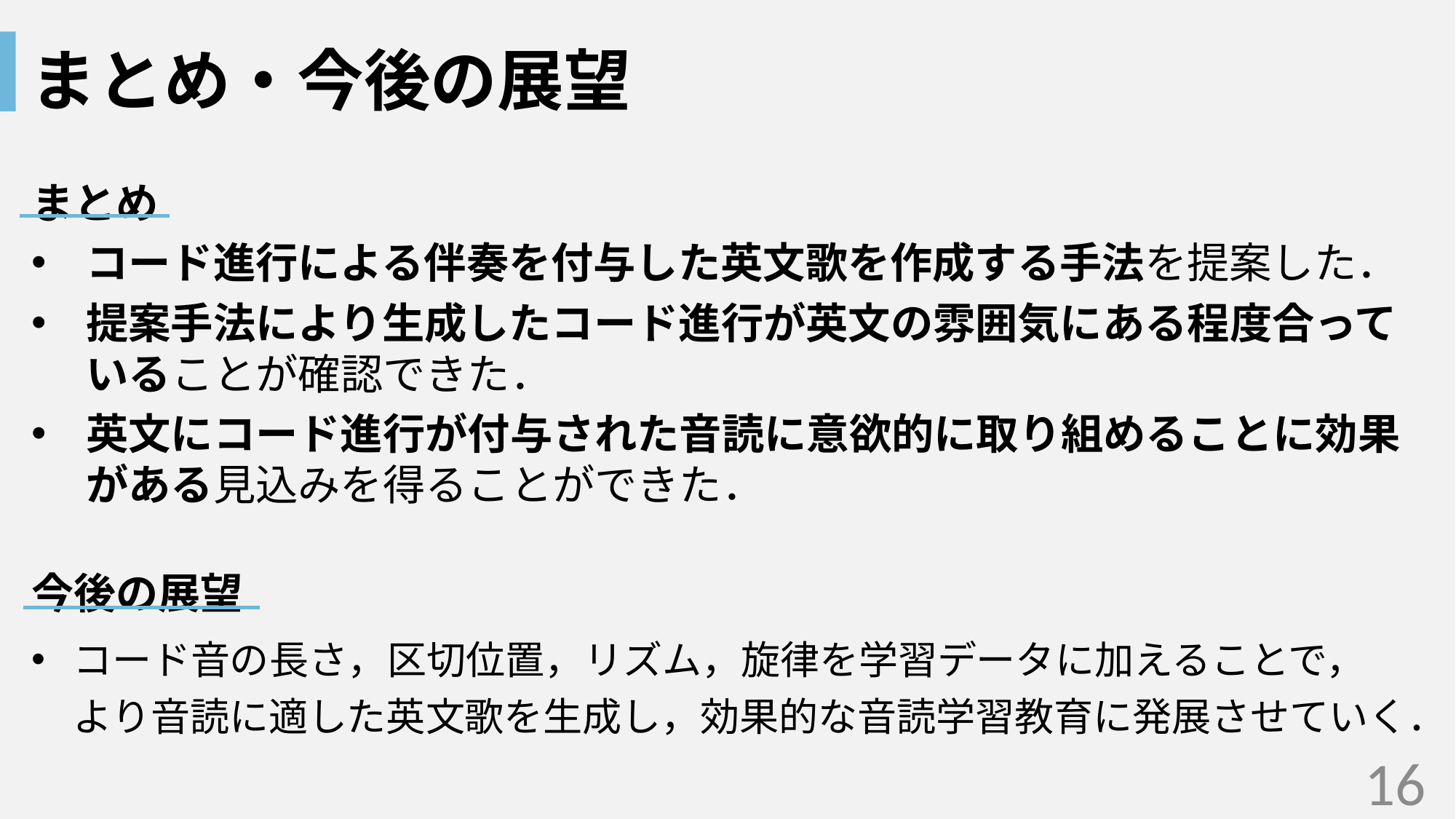

# まとめ・今後の展望
まとめ
コード進行による伴奏を付与した英文歌を作成する手法を提案した．
提案手法により生成したコード進行が英文の雰囲気にある程度合っていることが確認できた．
英文にコード進行が付与された音読に意欲的に取り組めることに効果がある見込みを得ることができた．
今後の展望
コード音の長さ，区切位置，リズム，旋律を学習データに加えることで，　より音読に適した英文歌を生成し，効果的な音読学習教育に発展させていく．
16